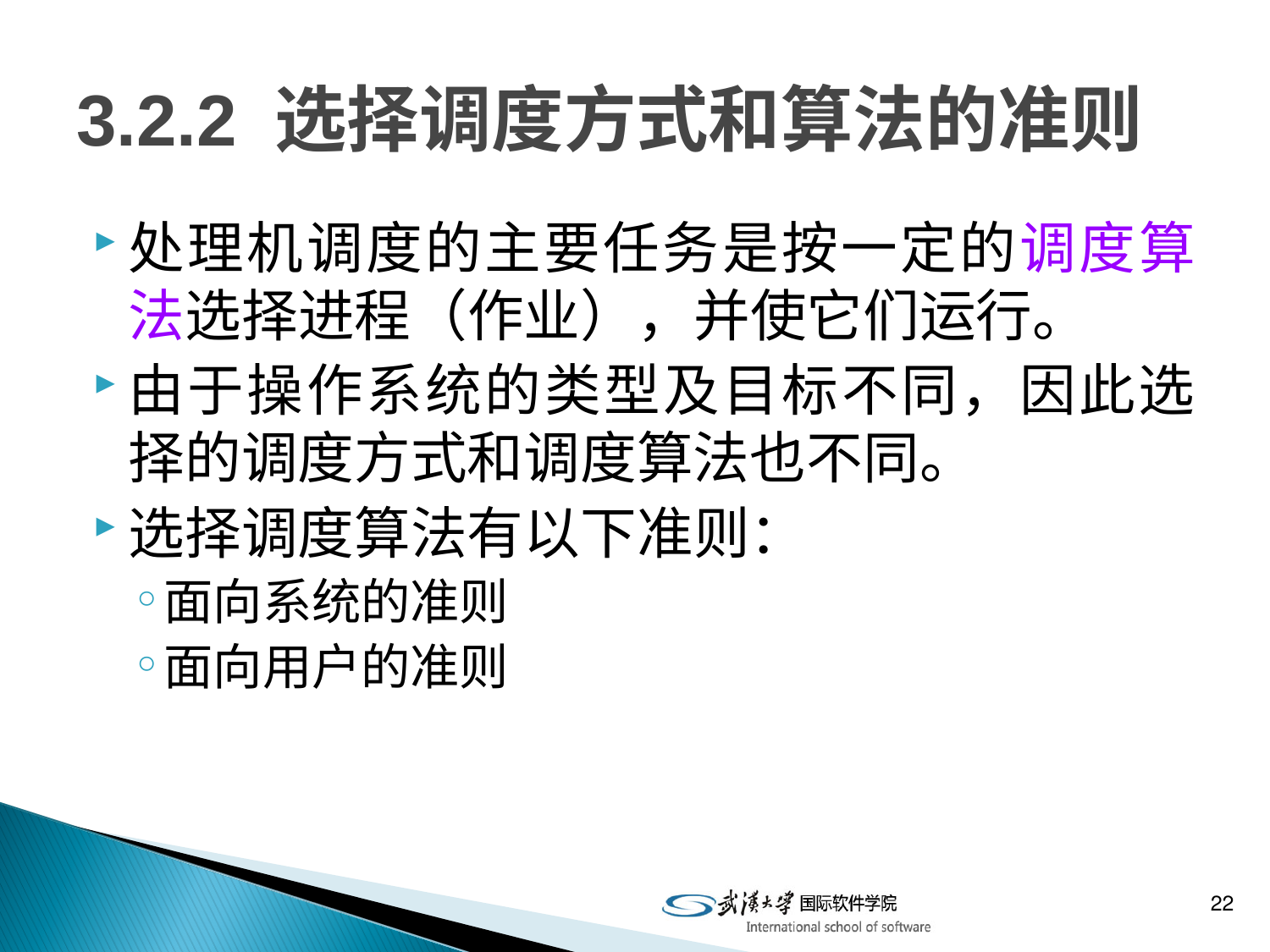

# 3.2.2 选择调度方式和算法的准则
处理机调度的主要任务是按一定的调度算法选择进程（作业），并使它们运行。
由于操作系统的类型及目标不同，因此选择的调度方式和调度算法也不同。
选择调度算法有以下准则：
面向系统的准则
面向用户的准则